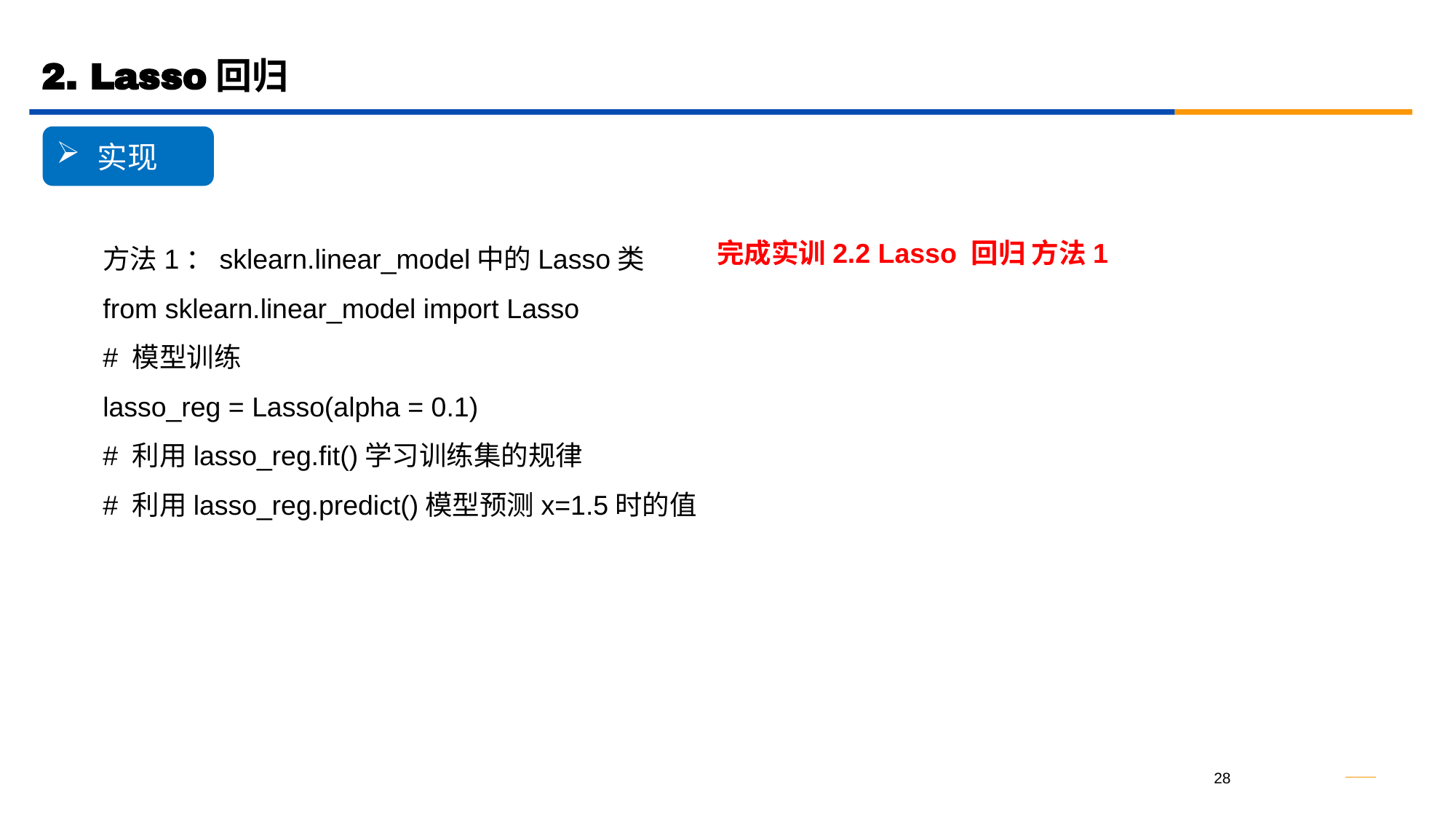

# 2. Lasso回归

实现
方法1：sklearn.linear_model中的Lasso类
from sklearn.linear_model import Lasso
# 模型训练
lasso_reg = Lasso(alpha = 0.1)
# 利用lasso_reg.fit()学习训练集的规律
# 利用lasso_reg.predict()模型预测x=1.5时的值
完成实训2.2 Lasso 回归 方法1